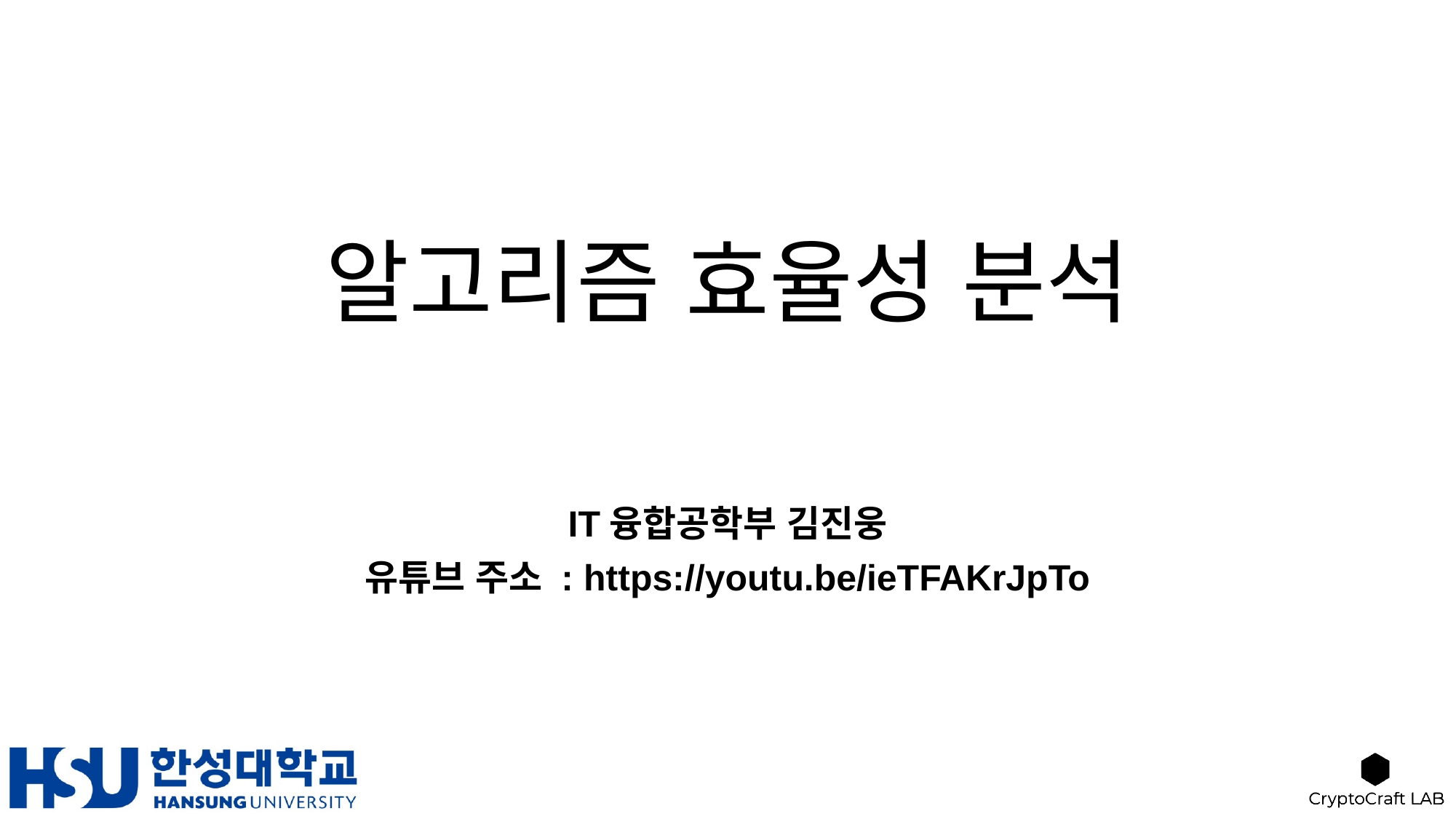

# 알고리즘 효율성 분석
IT융합공학부 김진웅
유튜브 주소 : https://youtu.be/ieTFAKrJpTo